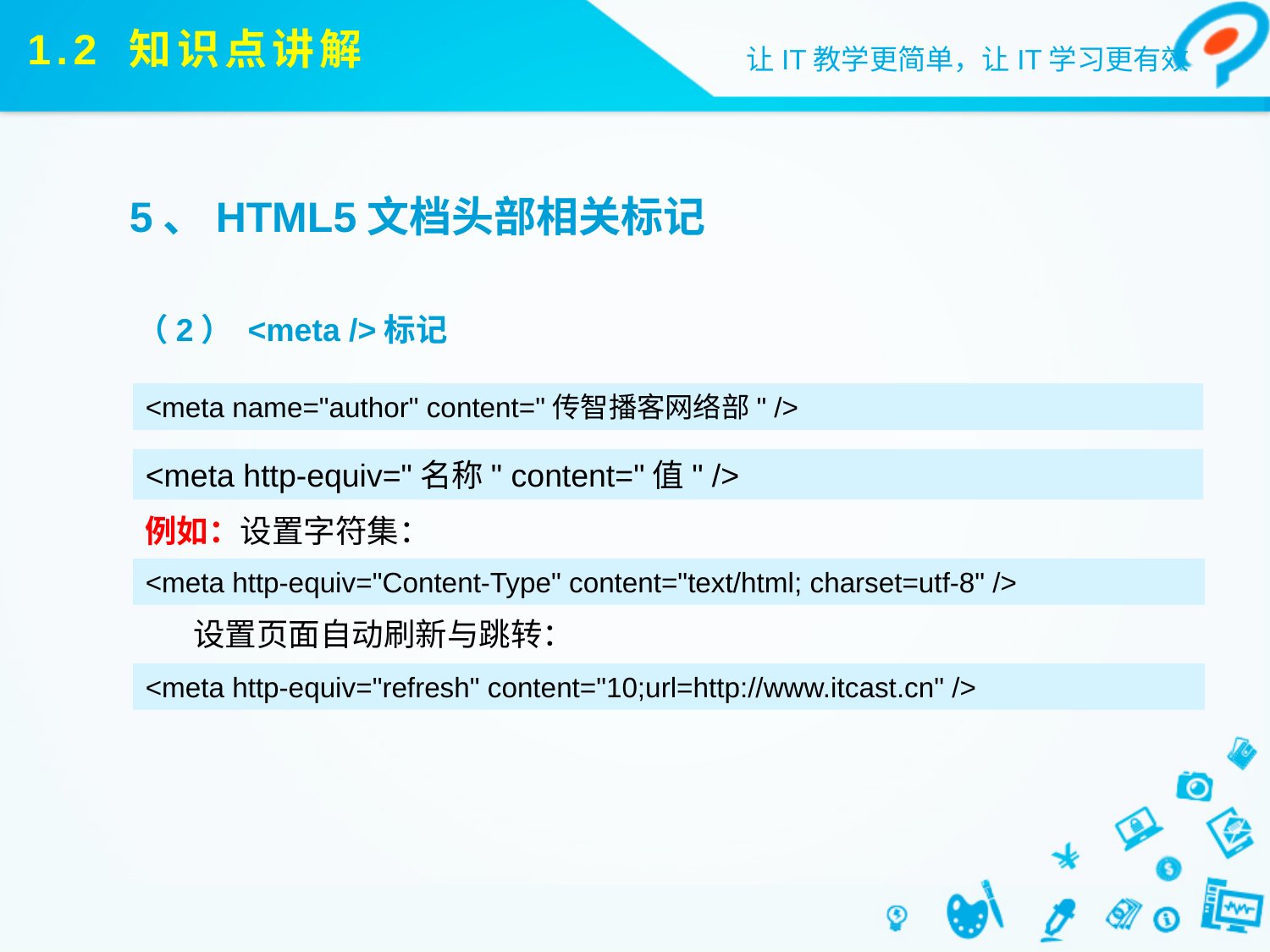

# 1.2 知识点讲解
5、HTML5文档头部相关标记
（2） <meta />标记
<meta name="author" content="传智播客网络部" />
<meta http-equiv="名称" content="值" />
例如：设置字符集：
<meta http-equiv="Content-Type" content="text/html; charset=utf-8" />
设置页面自动刷新与跳转：
<meta http-equiv="refresh" content="10;url=http://www.itcast.cn" />